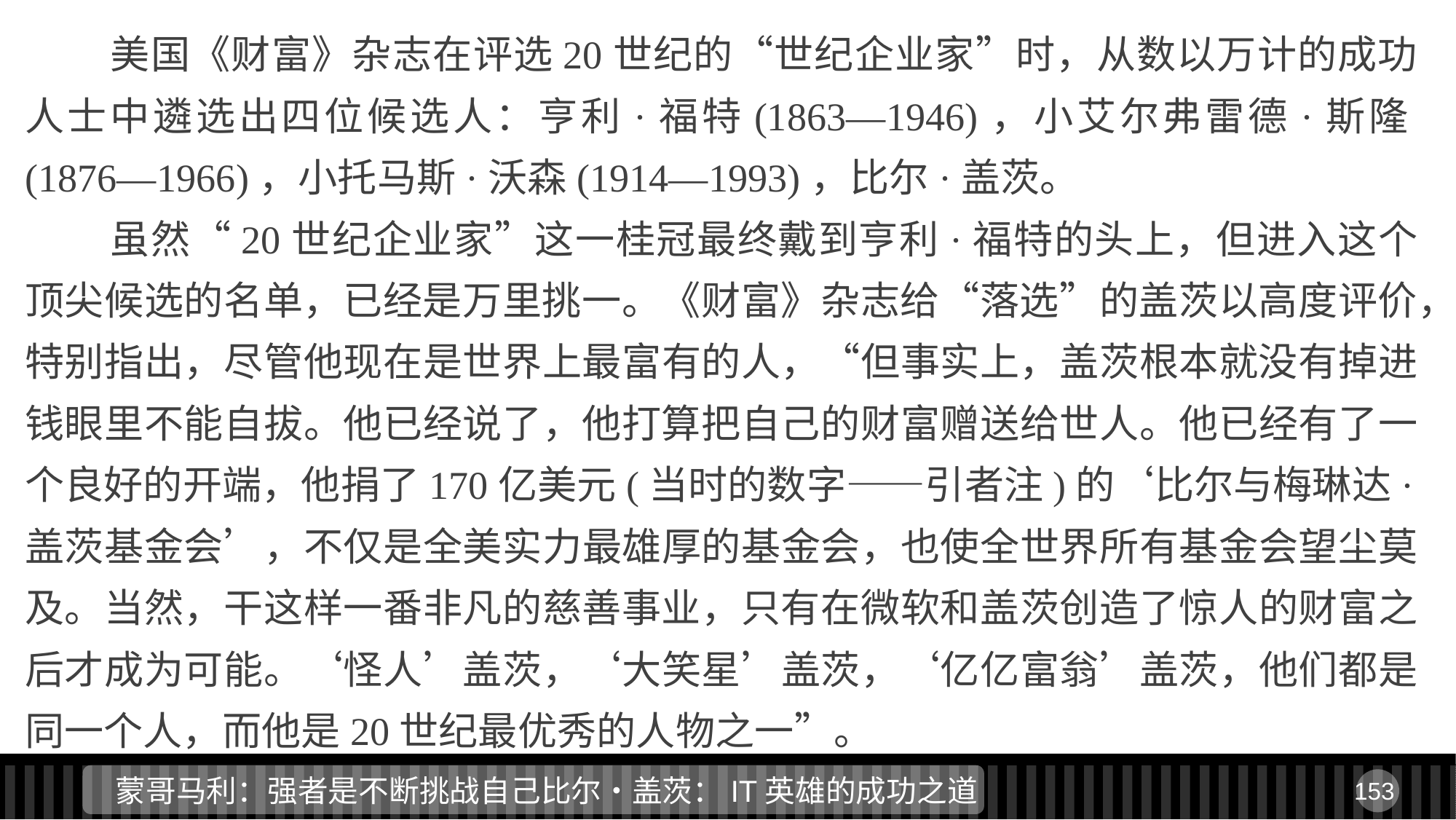

美国《财富》杂志在评选20世纪的“世纪企业家”时，从数以万计的成功人士中遴选出四位候选人：亨利·福特(1863—1946)，小艾尔弗雷德·斯隆(1876—1966)，小托马斯·沃森(1914—1993)，比尔·盖茨。
虽然“20世纪企业家”这一桂冠最终戴到亨利·福特的头上，但进入这个顶尖候选的名单，已经是万里挑一。《财富》杂志给“落选”的盖茨以高度评价，特别指出，尽管他现在是世界上最富有的人，“但事实上，盖茨根本就没有掉进钱眼里不能自拔。他已经说了，他打算把自己的财富赠送给世人。他已经有了一个良好的开端，他捐了170亿美元(当时的数字——引者注)的‘比尔与梅琳达·盖茨基金会’，不仅是全美实力最雄厚的基金会，也使全世界所有基金会望尘莫及。当然，干这样一番非凡的慈善事业，只有在微软和盖茨创造了惊人的财富之后才成为可能。‘怪人’盖茨，‘大笑星’盖茨，‘亿亿富翁’盖茨，他们都是同一个人，而他是20世纪最优秀的人物之一”。